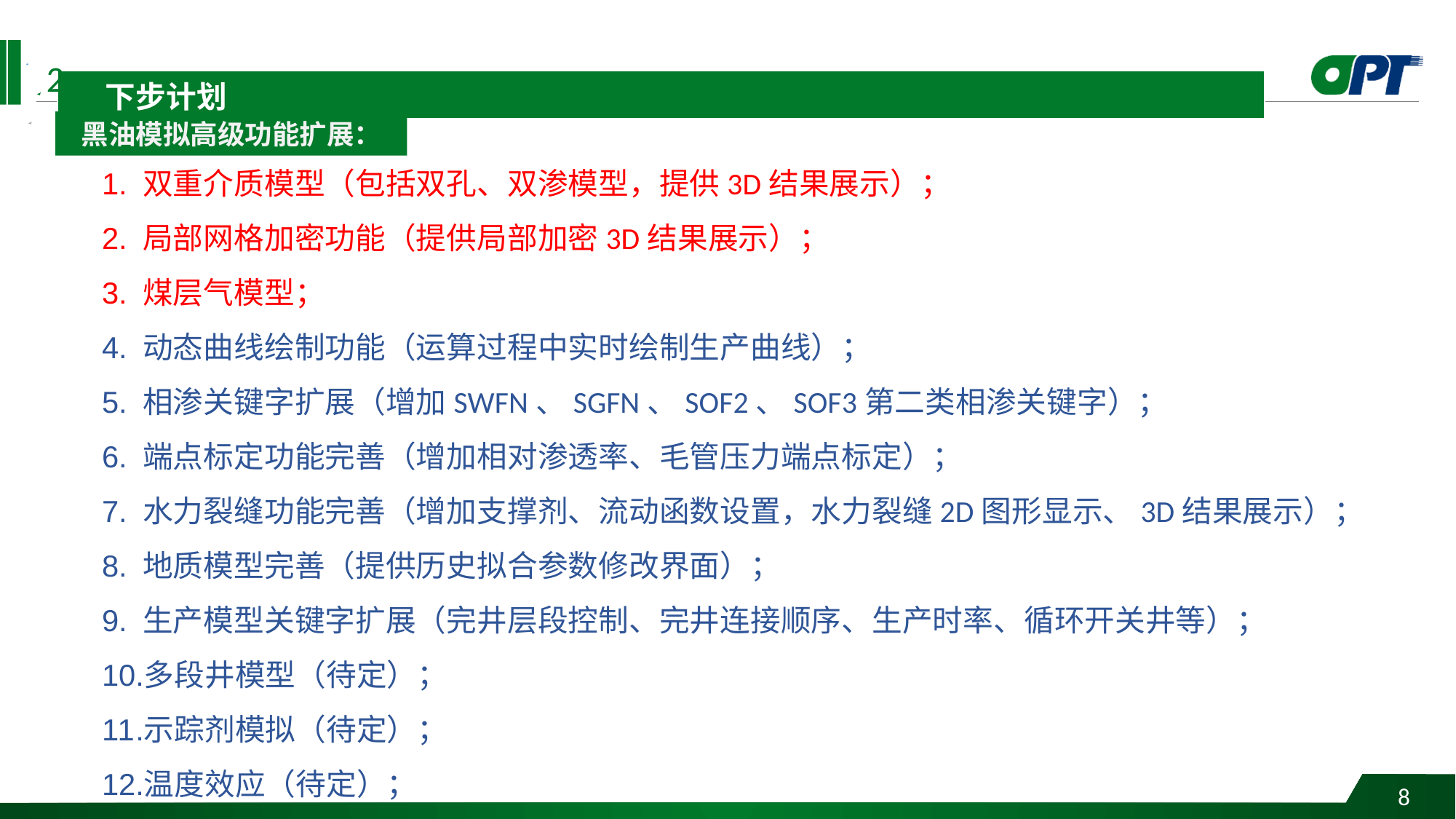

下步计划

2
黑油模拟高级功能扩展：
双重介质模型（包括双孔、双渗模型，提供3D结果展示）；
局部网格加密功能（提供局部加密3D结果展示）；
煤层气模型；
动态曲线绘制功能（运算过程中实时绘制生产曲线）；
相渗关键字扩展（增加SWFN、SGFN、SOF2、SOF3第二类相渗关键字）；
端点标定功能完善（增加相对渗透率、毛管压力端点标定）；
水力裂缝功能完善（增加支撑剂、流动函数设置，水力裂缝2D图形显示、3D结果展示）；
地质模型完善（提供历史拟合参数修改界面）；
生产模型关键字扩展（完井层段控制、完井连接顺序、生产时率、循环开关井等）；
多段井模型（待定）；
示踪剂模拟（待定）；
温度效应（待定）；